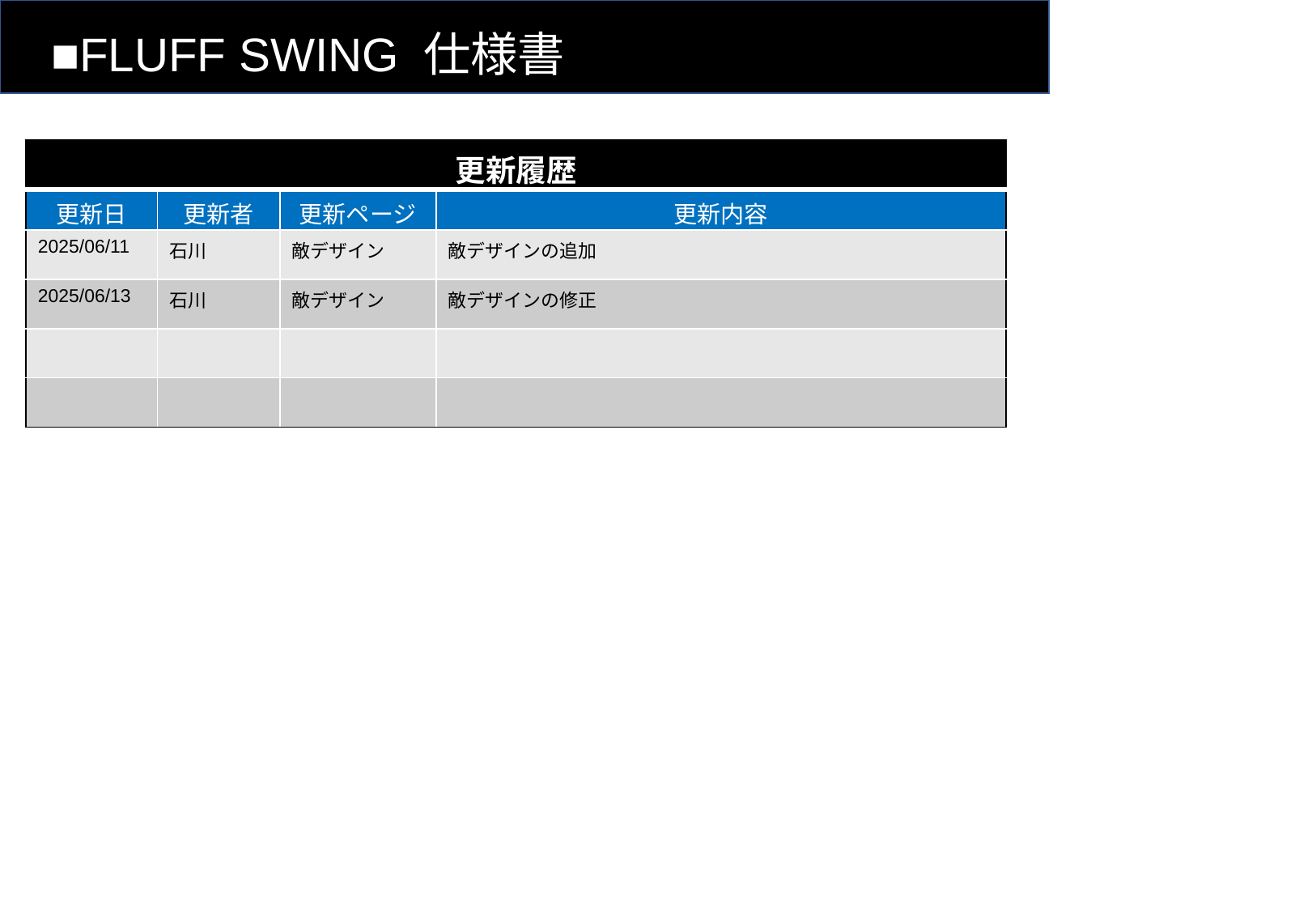

■FLUFF SWING 仕様書
| 更新履歴 |  |  |  |
| --- | --- | --- | --- |
| 更新日 | 更新者 | 更新ページ | 更新内容 |
| 2025/06/11 | 石川 | 敵デザイン | 敵デザインの追加 |
| 2025/06/13 | 石川 | 敵デザイン | 敵デザインの修正 |
|  |  |  |  |
|  |  |  |  |